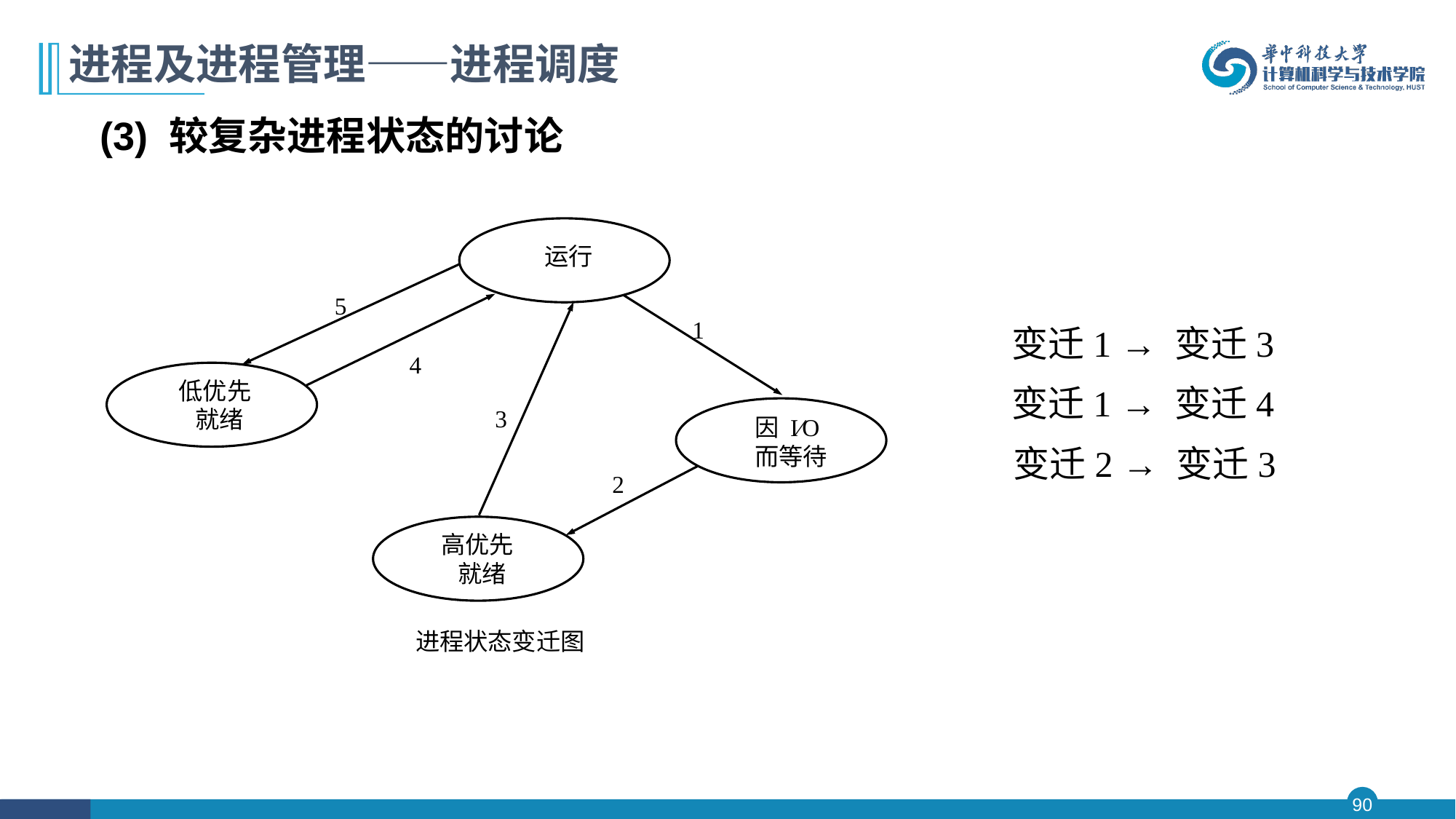

# 进程及进程管理——进程调度
(3) 较复杂进程状态的讨论

运行

5

1
4

低优先
  就绪

3

因 I∕O
而等待

2

高优先
  就绪

变迁1 → 变迁3
变迁1 → 变迁4
变迁2 → 变迁3
进程状态变迁图